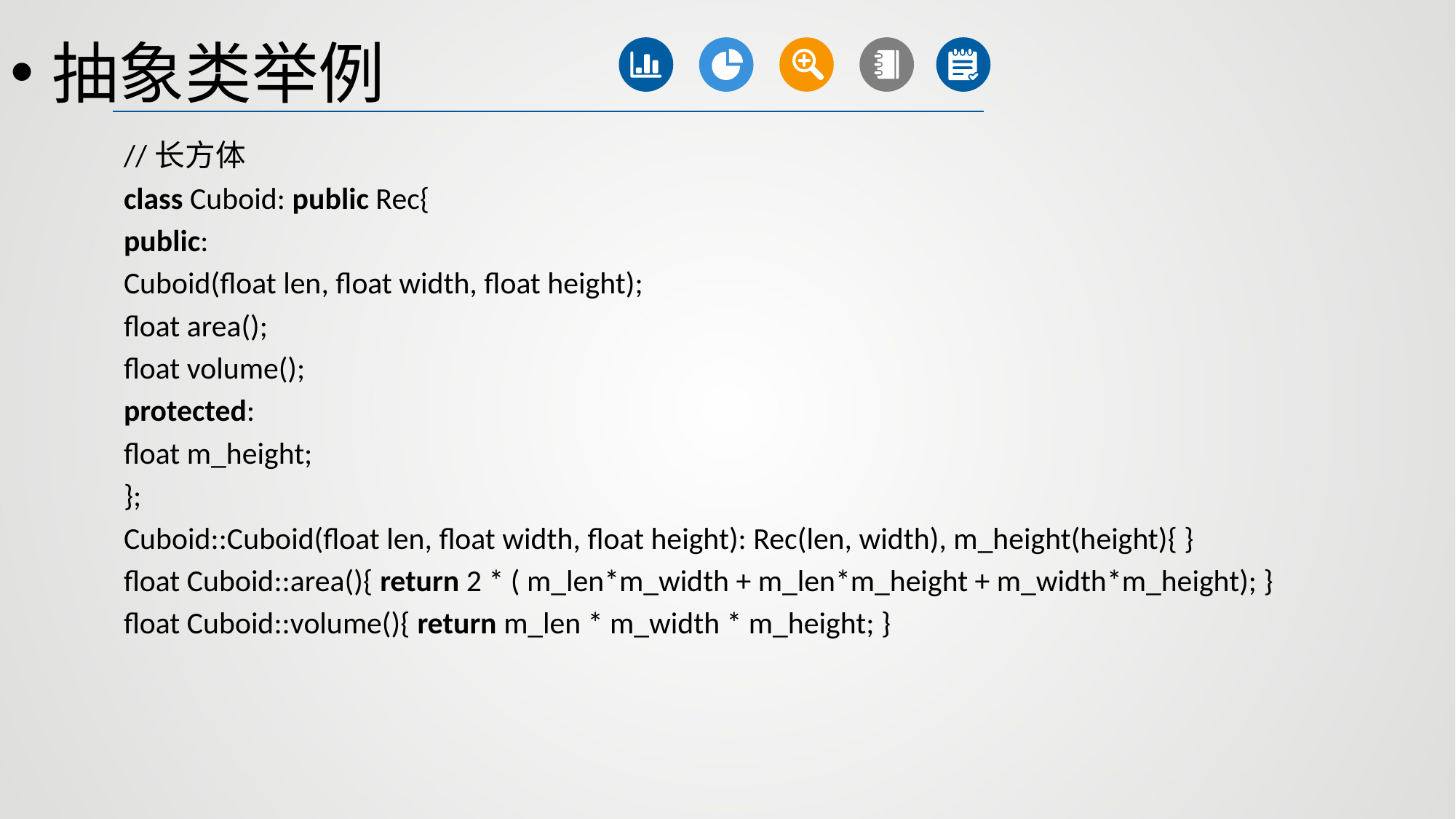

抽象类举例

//长方体
class Cuboid: public Rec{
public:
Cuboid(float len, float width, float height);
float area();
float volume();
protected:
float m_height;
};
Cuboid::Cuboid(float len, float width, float height): Rec(len, width), m_height(height){ }
float Cuboid::area(){ return 2 * ( m_len*m_width + m_len*m_height + m_width*m_height); }
float Cuboid::volume(){ return m_len * m_width * m_height; }